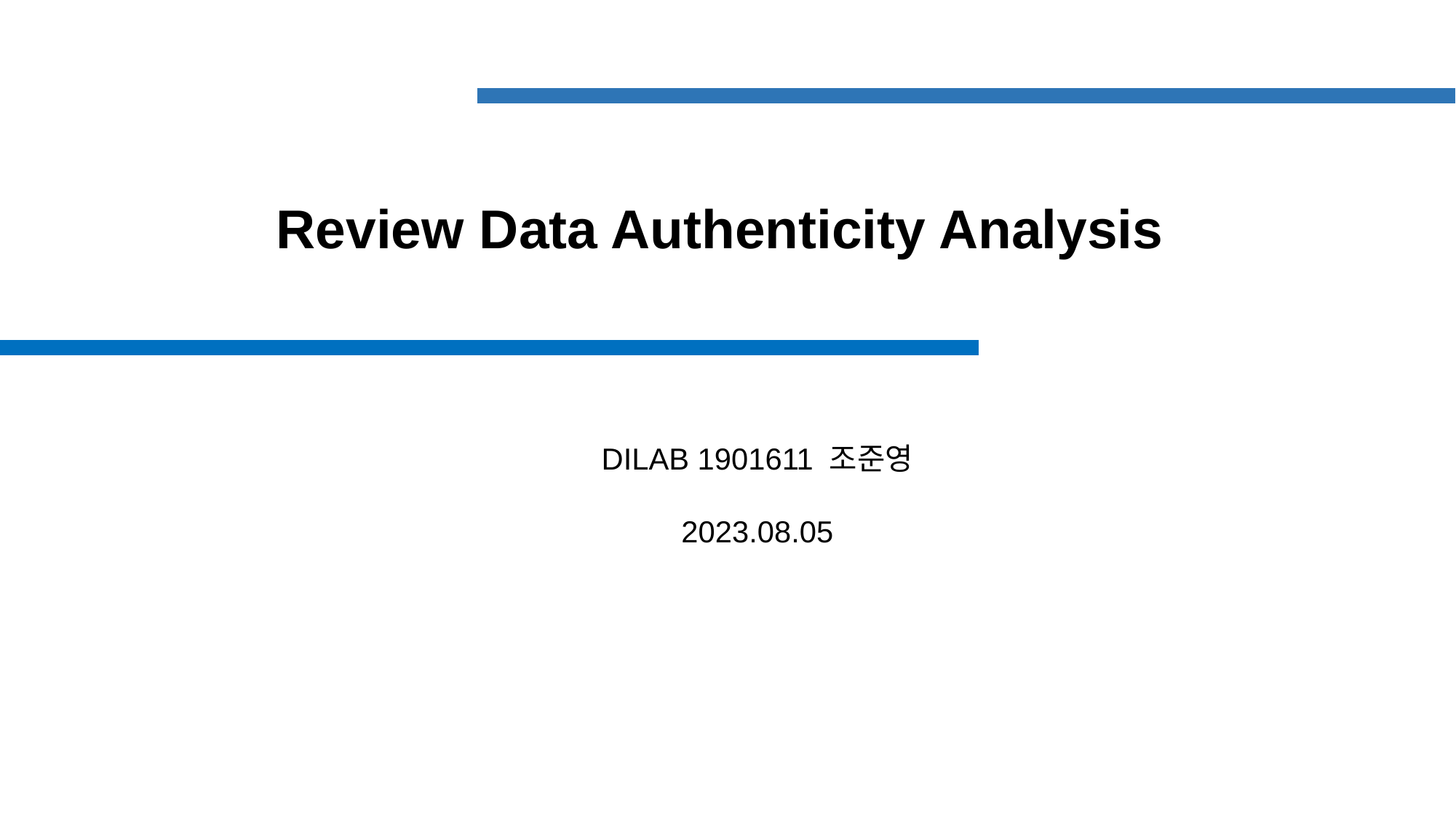

Review Data Authenticity Analysis
DILAB 1901611 조준영

2023.08.05